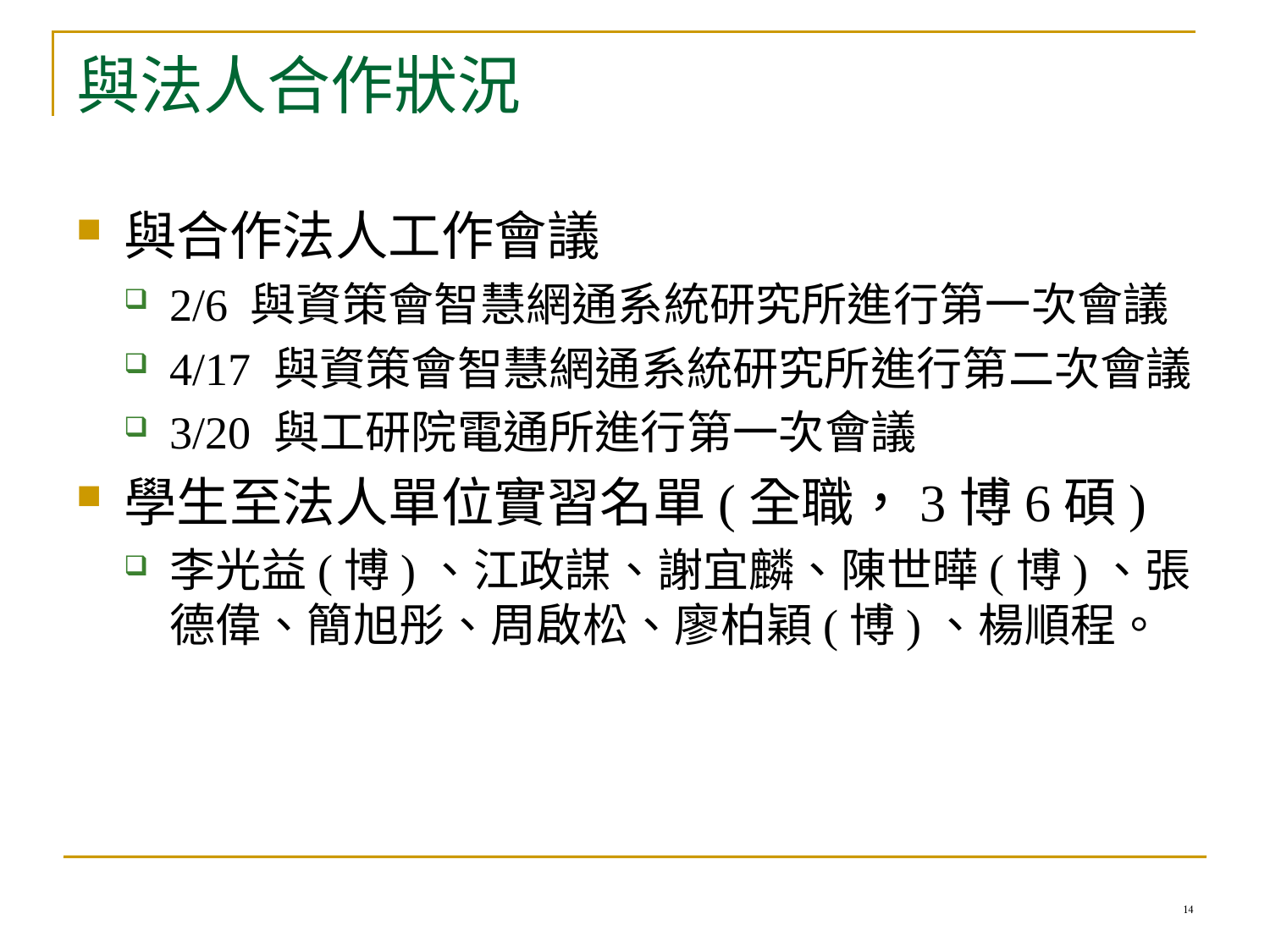

# 與法人合作狀況
與合作法人工作會議
2/6 與資策會智慧網通系統研究所進行第一次會議
4/17 與資策會智慧網通系統研究所進行第二次會議
3/20 與工研院電通所進行第一次會議
學生至法人單位實習名單(全職，3博6碩)
李光益(博)、江政謀、謝宜麟、陳世曄(博)、張德偉、簡旭彤、周啟松、廖柏穎(博)、楊順程。
14